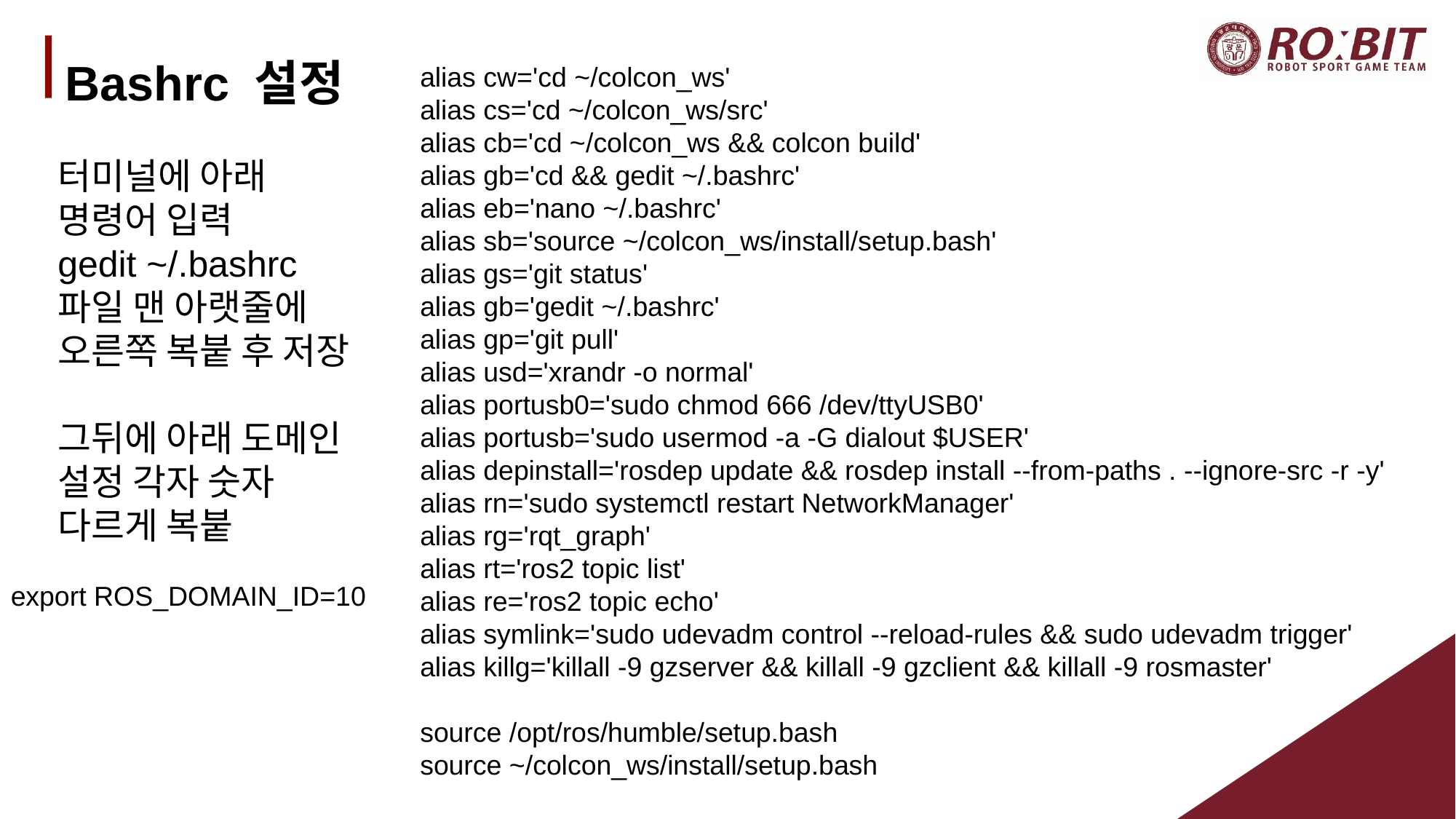

# Bashrc 설정
alias cw='cd ~/colcon_ws'
alias cs='cd ~/colcon_ws/src'
alias cb='cd ~/colcon_ws && colcon build'
alias gb='cd && gedit ~/.bashrc'
alias eb='nano ~/.bashrc'
alias sb='source ~/colcon_ws/install/setup.bash'
alias gs='git status'
alias gb='gedit ~/.bashrc'
alias gp='git pull'
alias usd='xrandr -o normal'
alias portusb0='sudo chmod 666 /dev/ttyUSB0'
alias portusb='sudo usermod -a -G dialout $USER'
alias depinstall='rosdep update && rosdep install --from-paths . --ignore-src -r -y'
alias rn='sudo systemctl restart NetworkManager'
alias rg='rqt_graph'
alias rt='ros2 topic list'
alias re='ros2 topic echo'
alias symlink='sudo udevadm control --reload-rules && sudo udevadm trigger'
alias killg='killall -9 gzserver && killall -9 gzclient && killall -9 rosmaster'

source /opt/ros/humble/setup.bash
source ~/colcon_ws/install/setup.bash

터미널에 아래 명령어 입력
gedit ~/.bashrc
파일 맨 아랫줄에
오른쪽 복붙 후 저장

그뒤에 아래 도메인 설정 각자 숫자 다르게 복붙

export ROS_DOMAIN_ID=10